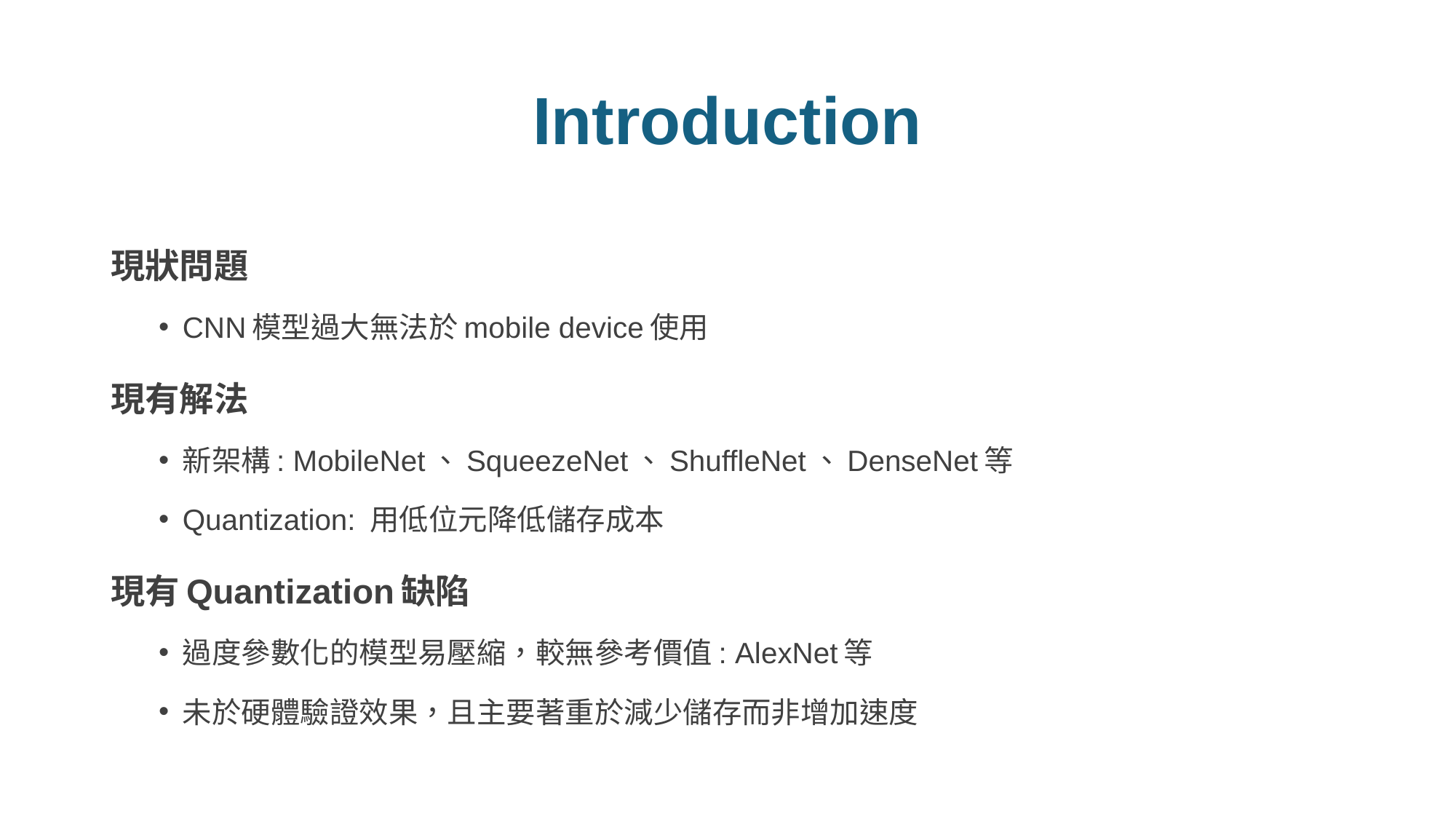

# Introduction
現狀問題
CNN模型過大無法於mobile device使用
現有解法
新架構: MobileNet、SqueezeNet、ShuffleNet、DenseNet等
Quantization: 用低位元降低儲存成本
現有Quantization缺陷
過度參數化的模型易壓縮，較無參考價值: AlexNet等
未於硬體驗證效果，且主要著重於減少儲存而非增加速度